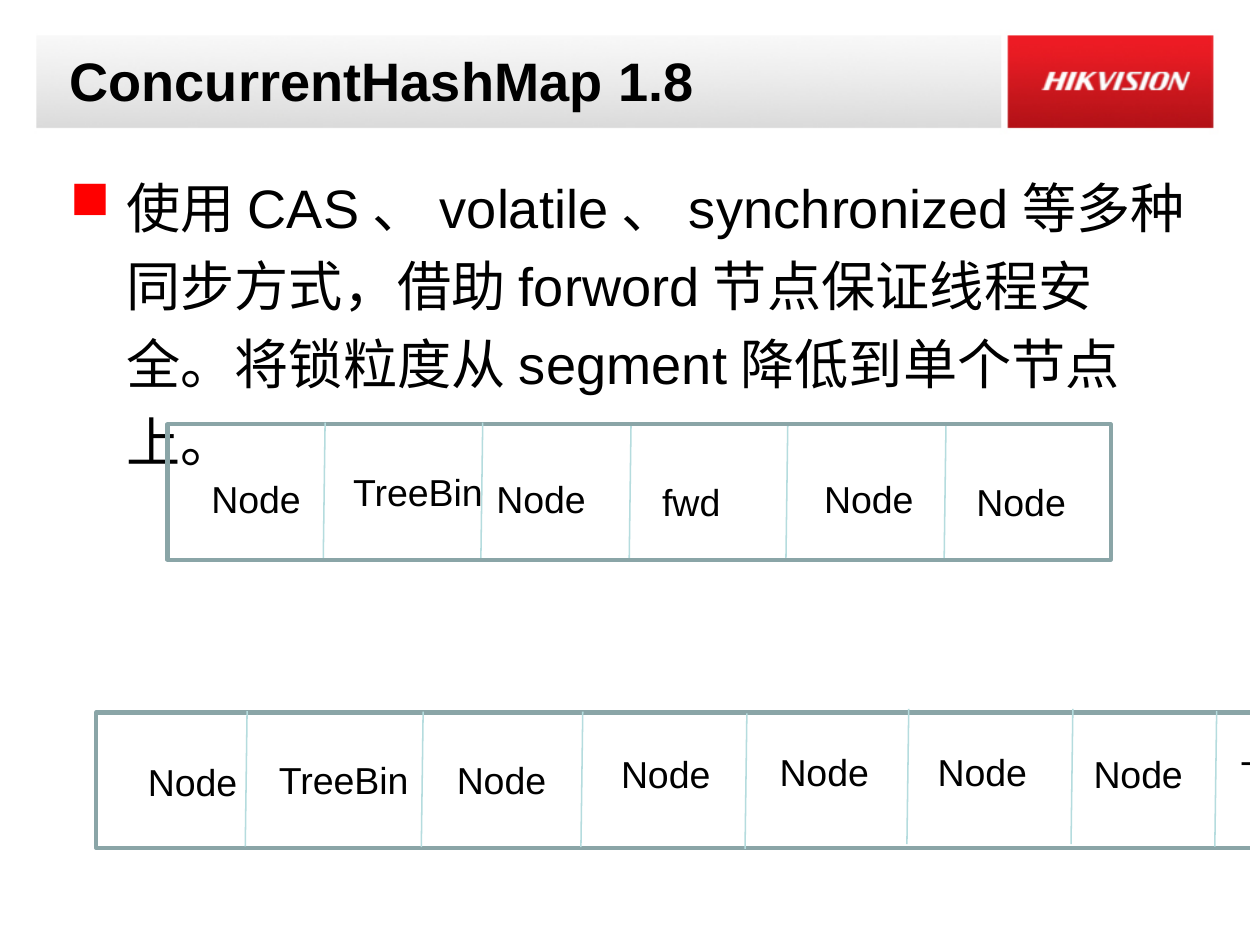

# ConcurrentHashMap 1.8
使用CAS、volatile、synchronized等多种同步方式，借助forword节点保证线程安全。将锁粒度从segment降低到单个节点上。

TreeBin
Node
Node
Node
Node
fwd

Node
Node
Node
Node
Node
TreeBin
Node
Node
TreeBin
Node
Node